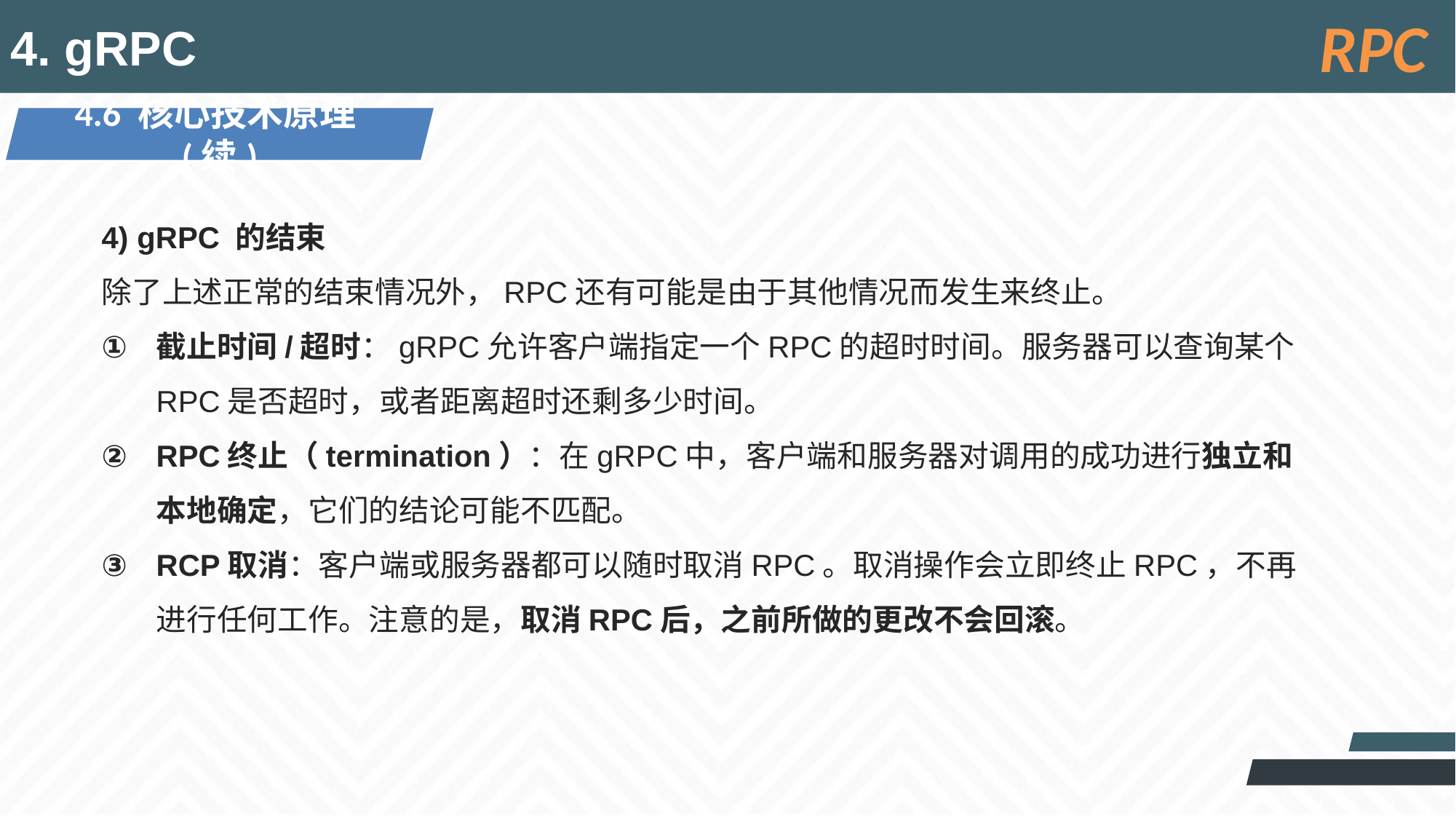

4. gRPC
RPC
4.6 核心技术原理(续)
4) gRPC 的结束
除了上述正常的结束情况外，RPC还有可能是由于其他情况而发生来终止。
截止时间/超时：gRPC允许客户端指定一个RPC的超时时间。服务器可以查询某个RPC是否超时，或者距离超时还剩多少时间。
RPC终止（termination）：在gRPC中，客户端和服务器对调用的成功进行独立和本地确定，它们的结论可能不匹配。
RCP取消：客户端或服务器都可以随时取消RPC。取消操作会立即终止RPC，不再进行任何工作。注意的是，取消RPC后，之前所做的更改不会回滚。